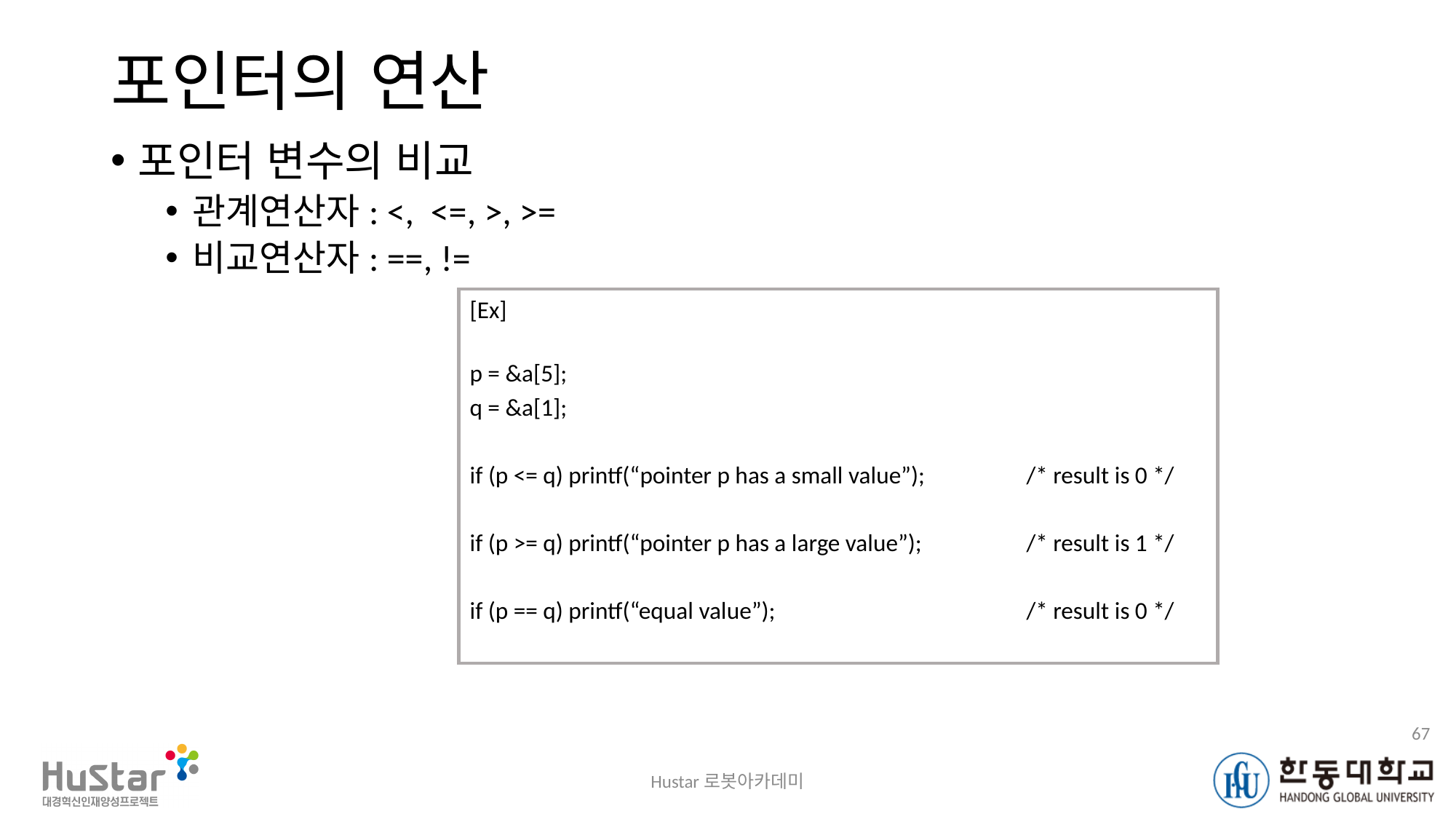

# 포인터의 연산
포인터 변수의 비교
관계연산자: <,  <=, >, >=
비교연산자: ==, !=
[Ex]
p = &a[5];
q = &a[1];

if (p <= q) printf(“pointer p has a small value”);	  /* result is 0 */

if (p >= q) printf(“pointer p has a large value”); 	  /* result is 1 */

if (p == q) printf(“equal value”);         		  /* result is 0 */

67
Hustar로봇아카데미